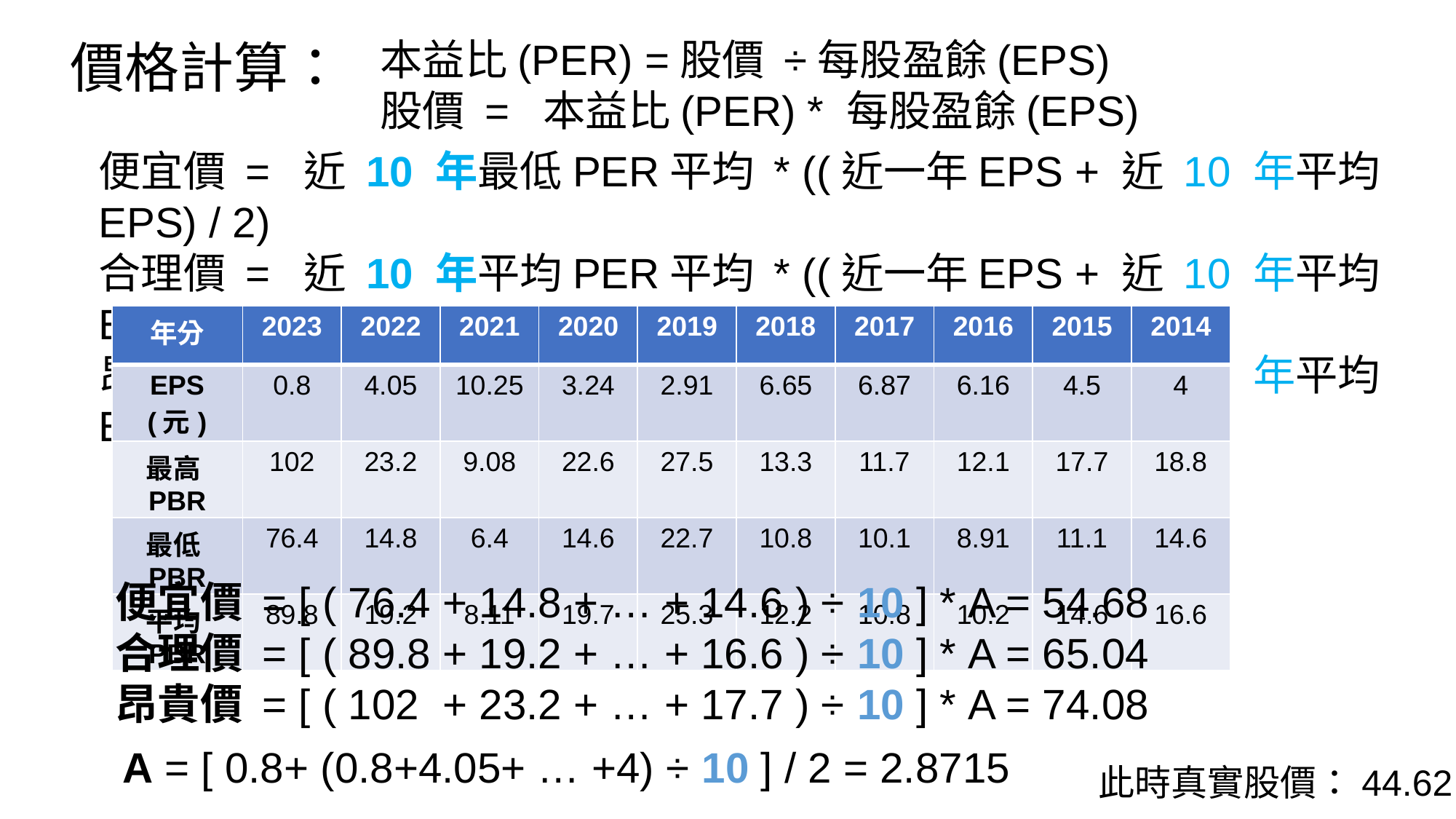

價格計算：
本益比(PER) =股價 ÷每股盈餘(EPS)
股價 =  本益比(PER) * 每股盈餘(EPS)
便宜價 =  近 10 年最低PER平均 * ((近一年EPS + 近 10 年平均EPS) / 2)
合理價 =  近 10 年平均PER平均 * ((近一年EPS + 近 10 年平均EPS) / 2)
昂貴價 =  近 10 年最高PER平均 * ((近一年EPS + 近 10 年平均EPS) / 2)
| 年分 | 2023 | 2022 | 2021 | 2020 | 2019 | 2018 | 2017 | 2016 | 2015 | 2014 |
| --- | --- | --- | --- | --- | --- | --- | --- | --- | --- | --- |
| EPS(元) | 0.8 | 4.05 | 10.25 | 3.24 | 2.91 | 6.65 | 6.87 | 6.16 | 4.5 | 4 |
| 最高PBR | 102 | 23.2 | 9.08 | 22.6 | 27.5 | 13.3 | 11.7 | 12.1 | 17.7 | 18.8 |
| 最低PBR | 76.4 | 14.8 | 6.4 | 14.6 | 22.7 | 10.8 | 10.1 | 8.91 | 11.1 | 14.6 |
| 平均PBR | 89.8 | 19.2 | 8.11 | 19.7 | 25.3 | 12.2 | 10.8 | 10.2 | 14.6 | 16.6 |
便宜價 = [ ( 76.4 + 14.8 + … + 14.6 ) ÷ 10 ] * A = 54.68
合理價 = [ ( 89.8 + 19.2 + … + 16.6 ) ÷ 10 ] * A = 65.04
昂貴價 = [ ( 102  + 23.2 + … + 17.7 ) ÷ 10 ] * A = 74.08
A = [ 0.8+ (0.8+4.05+ … +4) ÷ 10 ] / 2 = 2.8715
此時真實股價：44.62